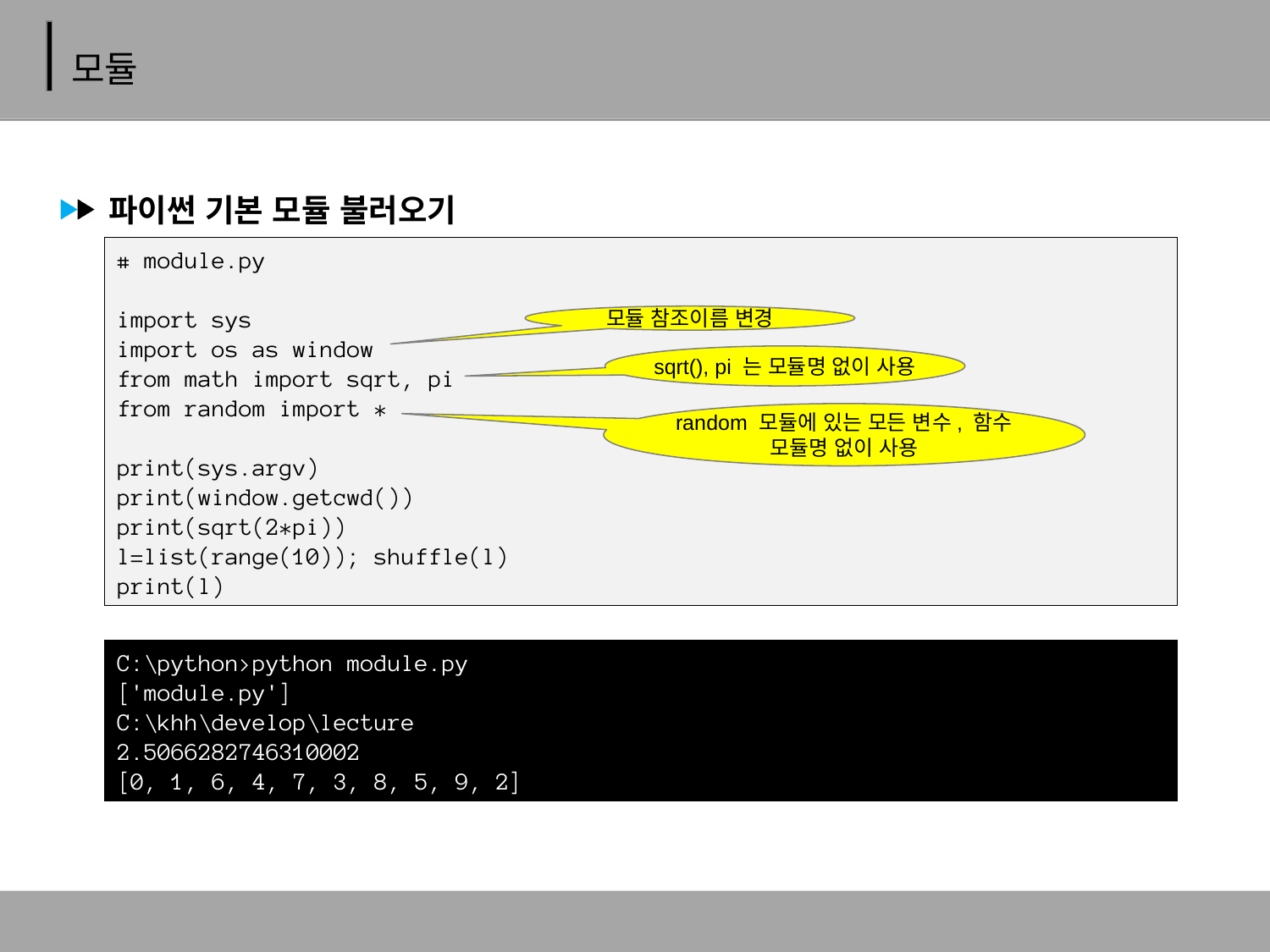

# 모듈
파이썬 기본 모듈 불러오기
# module.py

import sys
import os as window
from math import sqrt, pi
from random import *

print(sys.argv)
print(window.getcwd())
print(sqrt(2*pi))
l=list(range(10)); shuffle(l)
print(l)
모듈 참조이름 변경
sqrt(), pi 는 모듈명 없이 사용
random 모듈에 있는 모든 변수, 함수
모듈명 없이 사용
C:\python>python module.py
['module.py']
C:\khh\develop\lecture
2.5066282746310002
[0, 1, 6, 4, 7, 3, 8, 5, 9, 2]